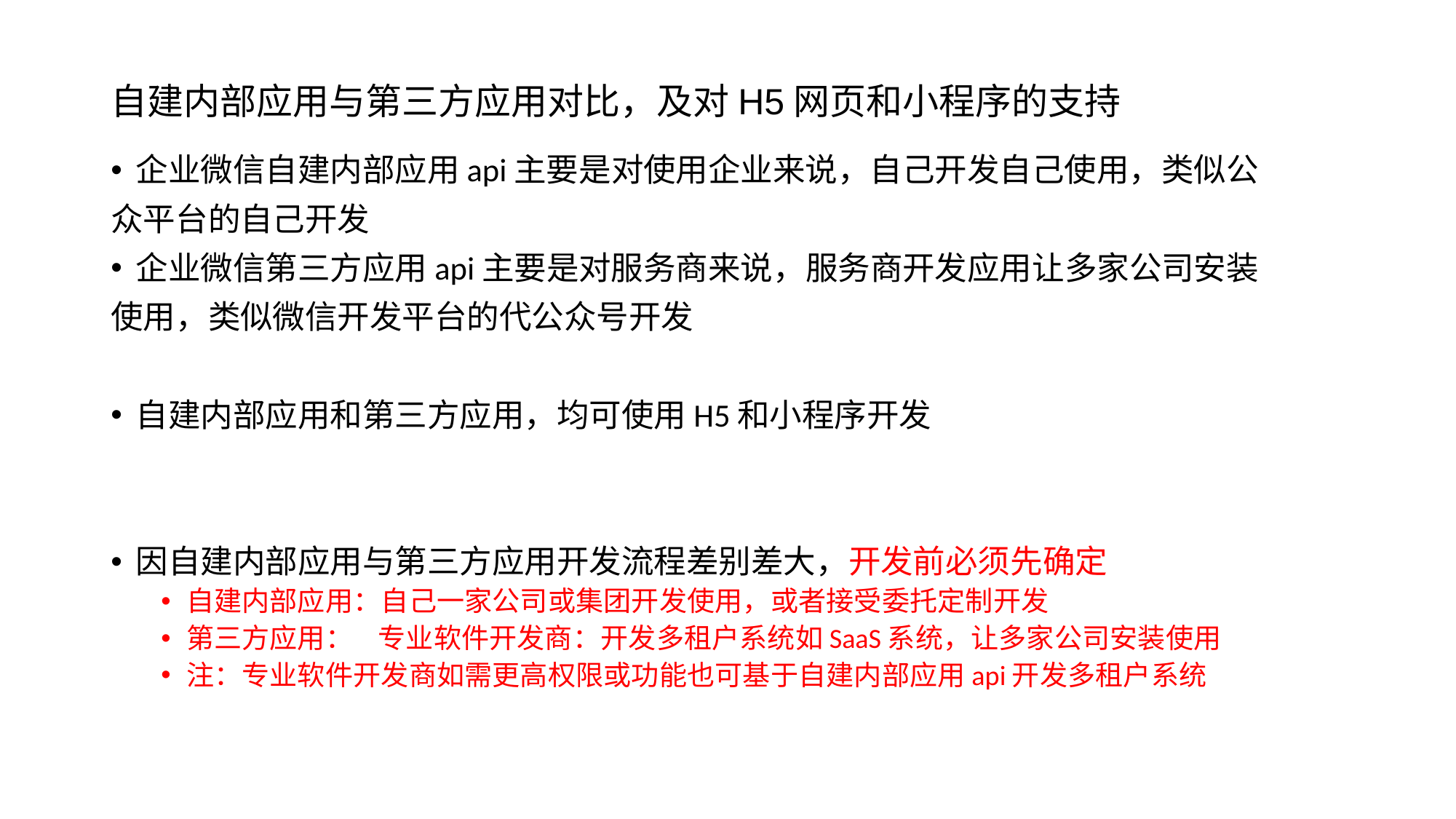

# 自建内部应用与第三方应用对比，及对H5网页和小程序的支持
企业微信自建内部应用api主要是对使用企业来说，自己开发自己使用，类似公
众平台的自己开发
企业微信第三方应用api主要是对服务商来说，服务商开发应用让多家公司安装
使用，类似微信开发平台的代公众号开发

自建内部应用和第三方应用，均可使用H5和小程序开发

因自建内部应用与第三方应用开发流程差别差大，开发前必须先确定
自建内部应用：自己一家公司或集团开发使用，或者接受委托定制开发
第三方应用：    专业软件开发商：开发多租户系统如SaaS系统，让多家公司安装使用
注：专业软件开发商如需更高权限或功能也可基于自建内部应用api开发多租户系统